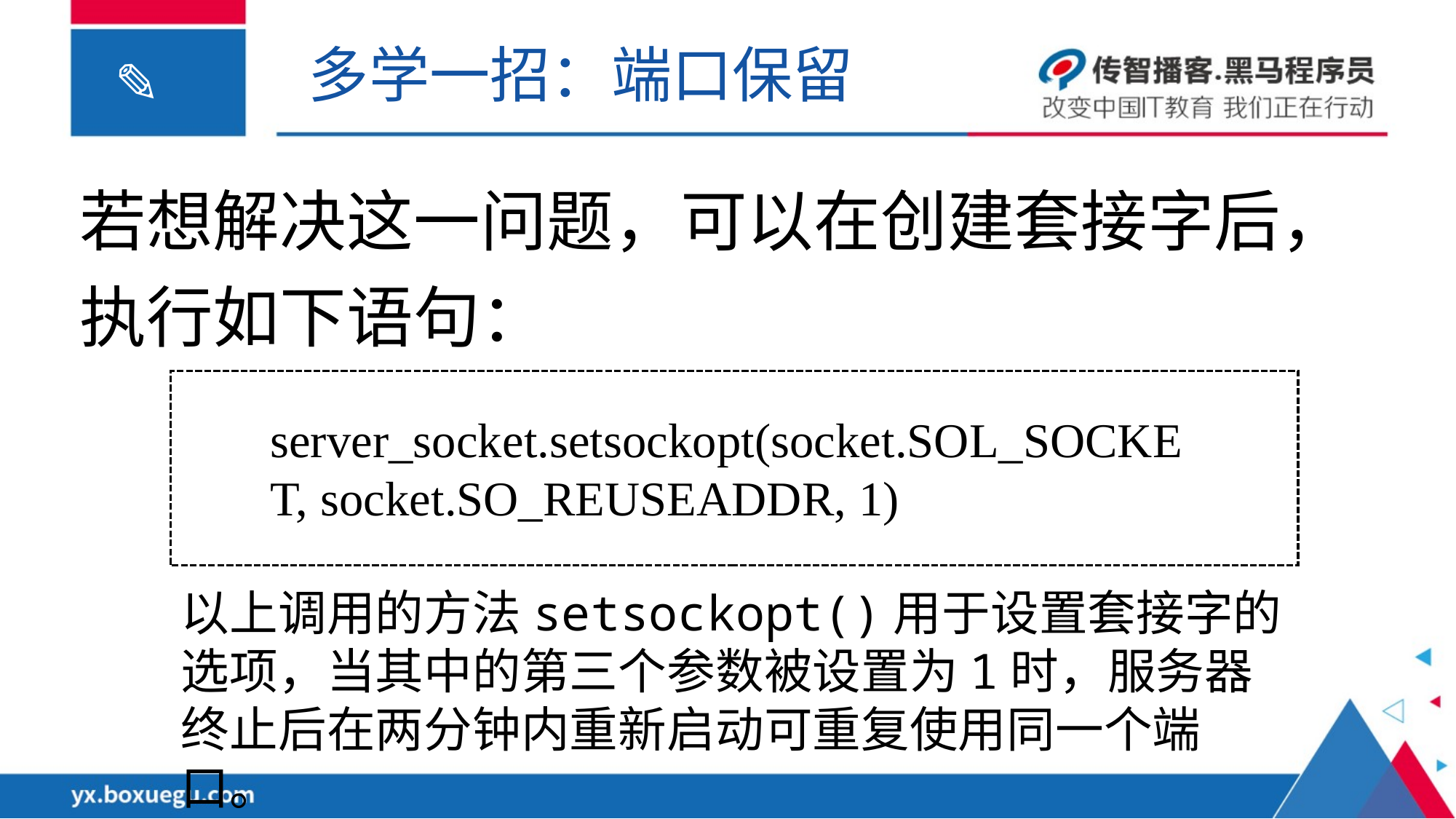

多学一招：端口保留
若想解决这一问题，可以在创建套接字后，执行如下语句：

server_socket.setsockopt(socket.SOL_SOCKET, socket.SO_REUSEADDR, 1)
以上调用的方法setsockopt()用于设置套接字的选项，当其中的第三个参数被设置为1时，服务器终止后在两分钟内重新启动可重复使用同一个端口。